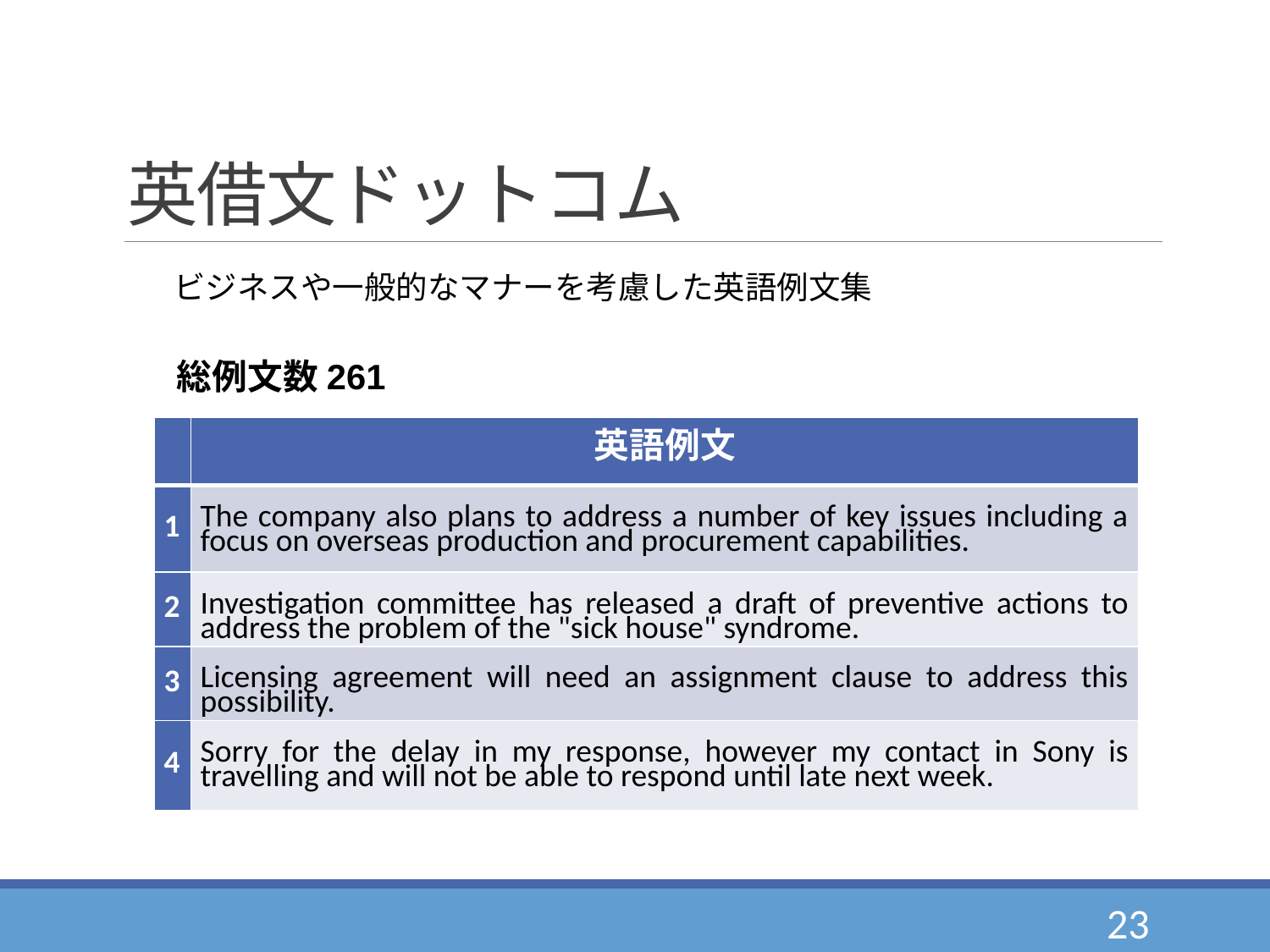

# 英借文ドットコム
ビジネスや一般的なマナーを考慮した英語例文集
総例文数261
|  | 英語例文 |
| --- | --- |
| 1 | The company also plans to address a number of key issues including a focus on overseas production and procurement capabilities. |
| 2 | Investigation committee has released a draft of preventive actions to address the problem of the "sick house" syndrome. |
| 3 | Licensing agreement will need an assignment clause to address this possibility. |
| 4 | Sorry for the delay in my response, however my contact in Sony is travelling and will not be able to respond until late next week. |
23